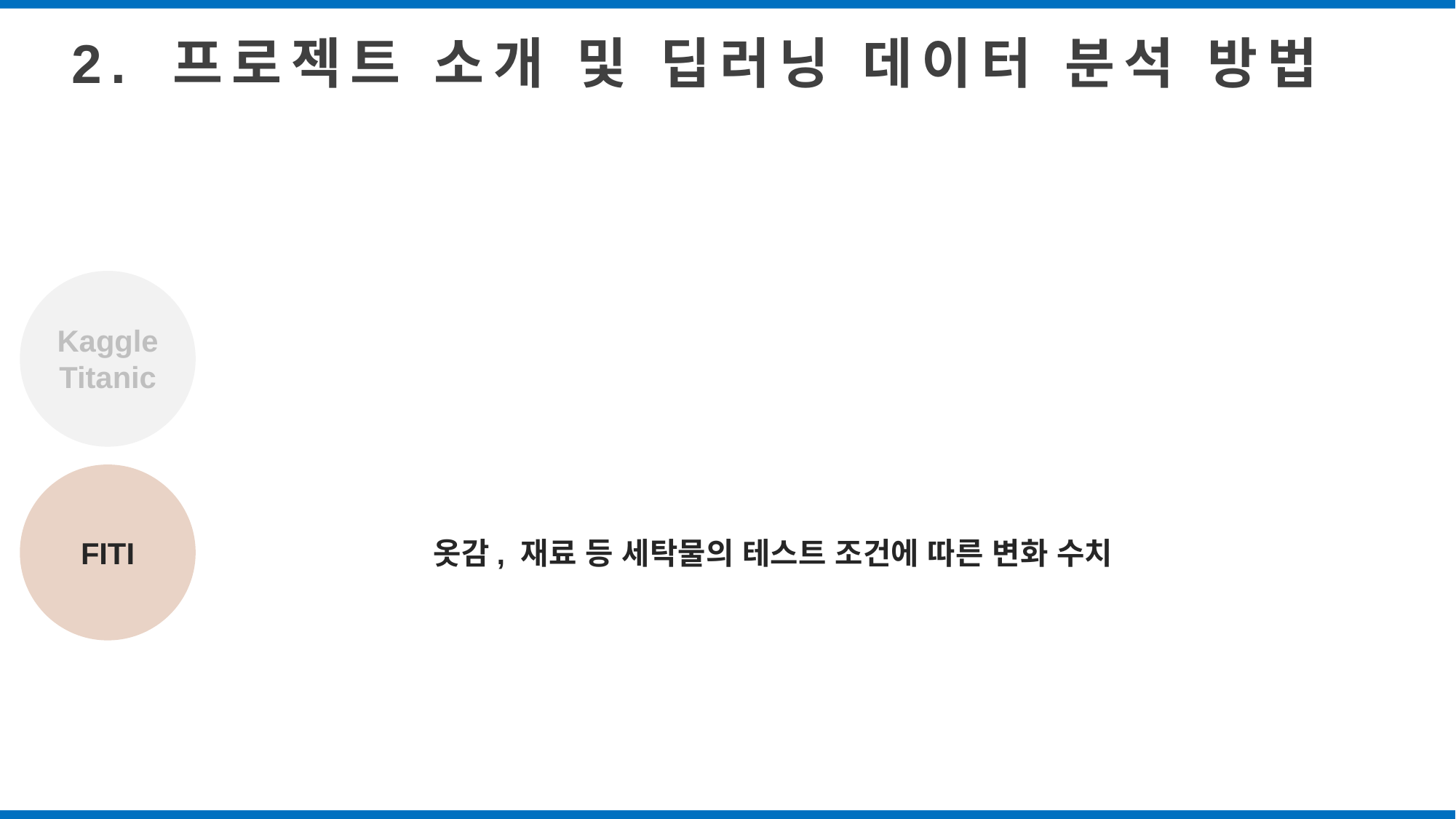

2. 프로젝트 소개 및 딥러닝 데이터 분석 방법

Kaggle
Titanic

FITI
옷감, 재료 등 세탁물의 테스트 조건에 따른 변화 수치